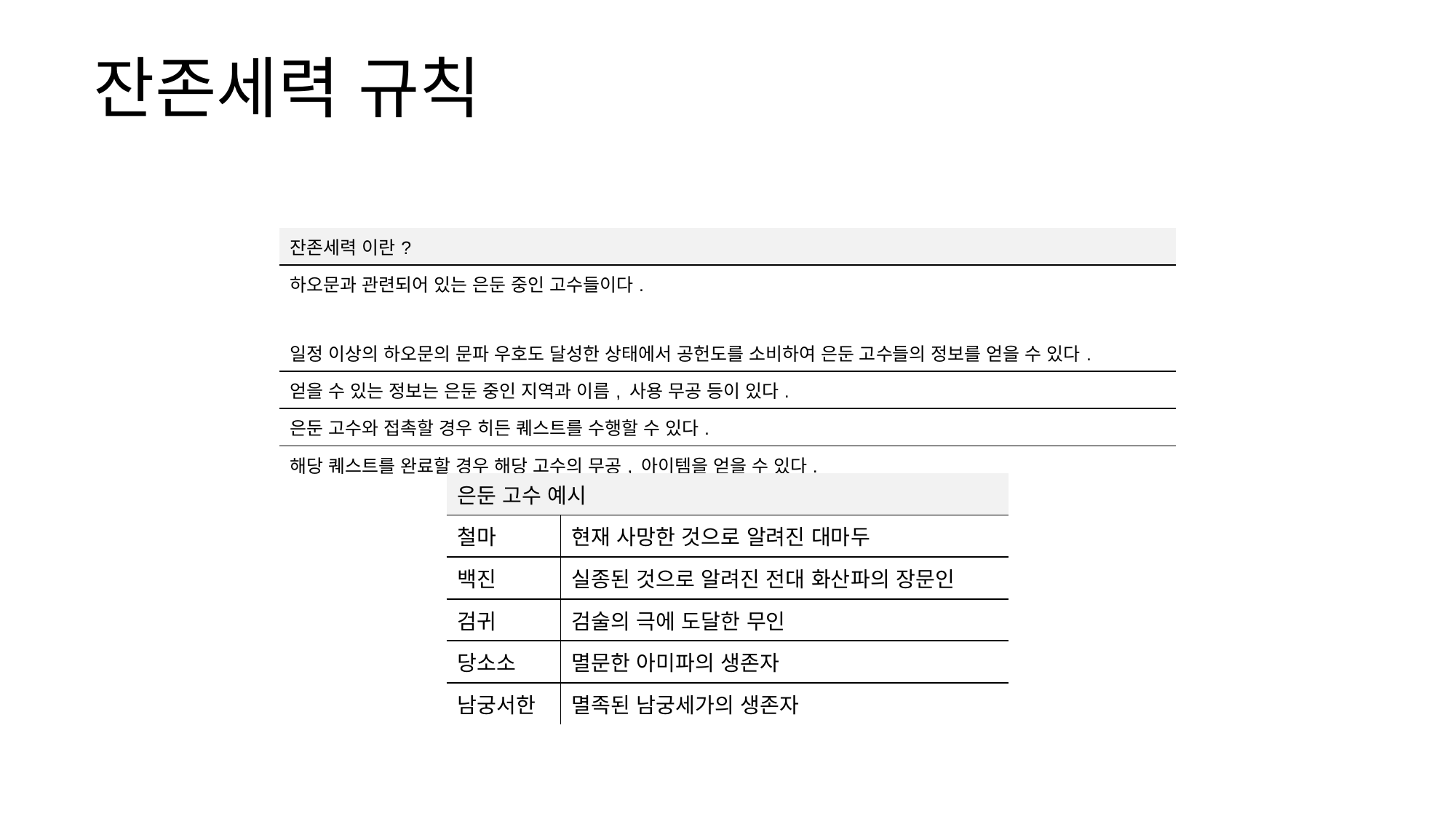

잔존세력 규칙
| 잔존세력 이란? |
| --- |
| 하오문과 관련되어 있는 은둔 중인 고수들이다. |
|  |
| 일정 이상의 하오문의 문파 우호도 달성한 상태에서 공헌도를 소비하여 은둔 고수들의 정보를 얻을 수 있다. |
| 얻을 수 있는 정보는 은둔 중인 지역과 이름, 사용 무공 등이 있다. |
| 은둔 고수와 접촉할 경우 히든 퀘스트를 수행할 수 있다. |
| 해당 퀘스트를 완료할 경우 해당 고수의 무공, 아이템을 얻을 수 있다. |
| 은둔 고수 예시 |  |
| --- | --- |
| 철마 | 현재 사망한 것으로 알려진 대마두 |
| 백진 | 실종된 것으로 알려진 전대 화산파의 장문인 |
| 검귀 | 검술의 극에 도달한 무인 |
| 당소소 | 멸문한 아미파의 생존자 |
| 남궁서한 | 멸족된 남궁세가의 생존자 |